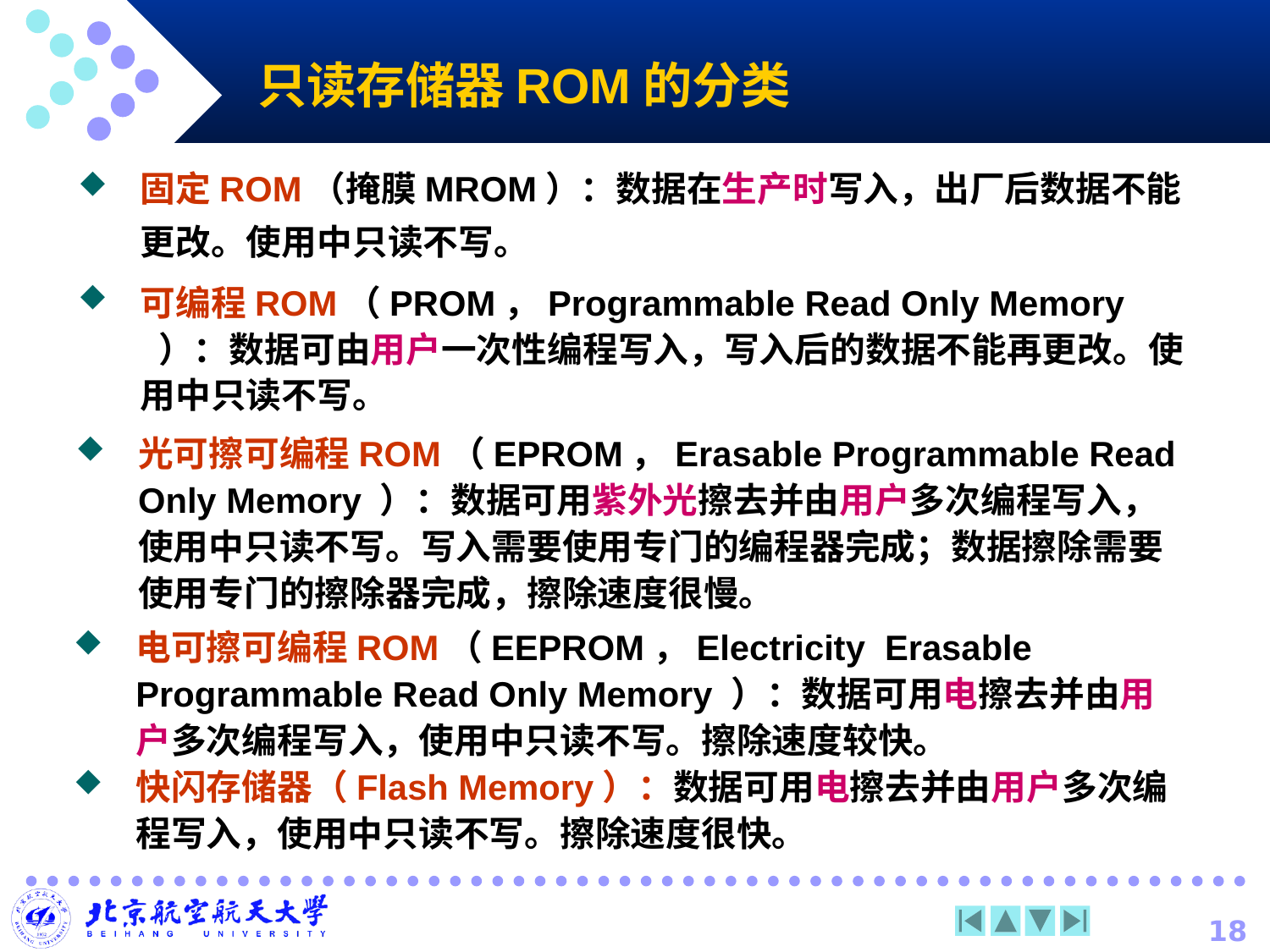

# 只读存储器ROM的分类
固定ROM（掩膜MROM）：数据在生产时写入，出厂后数据不能更改。使用中只读不写。
可编程ROM（PROM，Programmable Read Only Memory ）：数据可由用户一次性编程写入，写入后的数据不能再更改。使用中只读不写。
光可擦可编程ROM（EPROM，Erasable Programmable Read Only Memory ）：数据可用紫外光擦去并由用户多次编程写入，使用中只读不写。写入需要使用专门的编程器完成；数据擦除需要使用专门的擦除器完成，擦除速度很慢。
电可擦可编程ROM（EEPROM，Electricity  Erasable Programmable Read Only Memory ）：数据可用电擦去并由用户多次编程写入，使用中只读不写。擦除速度较快。
快闪存储器（Flash Memory）：数据可用电擦去并由用户多次编程写入，使用中只读不写。擦除速度很快。
18